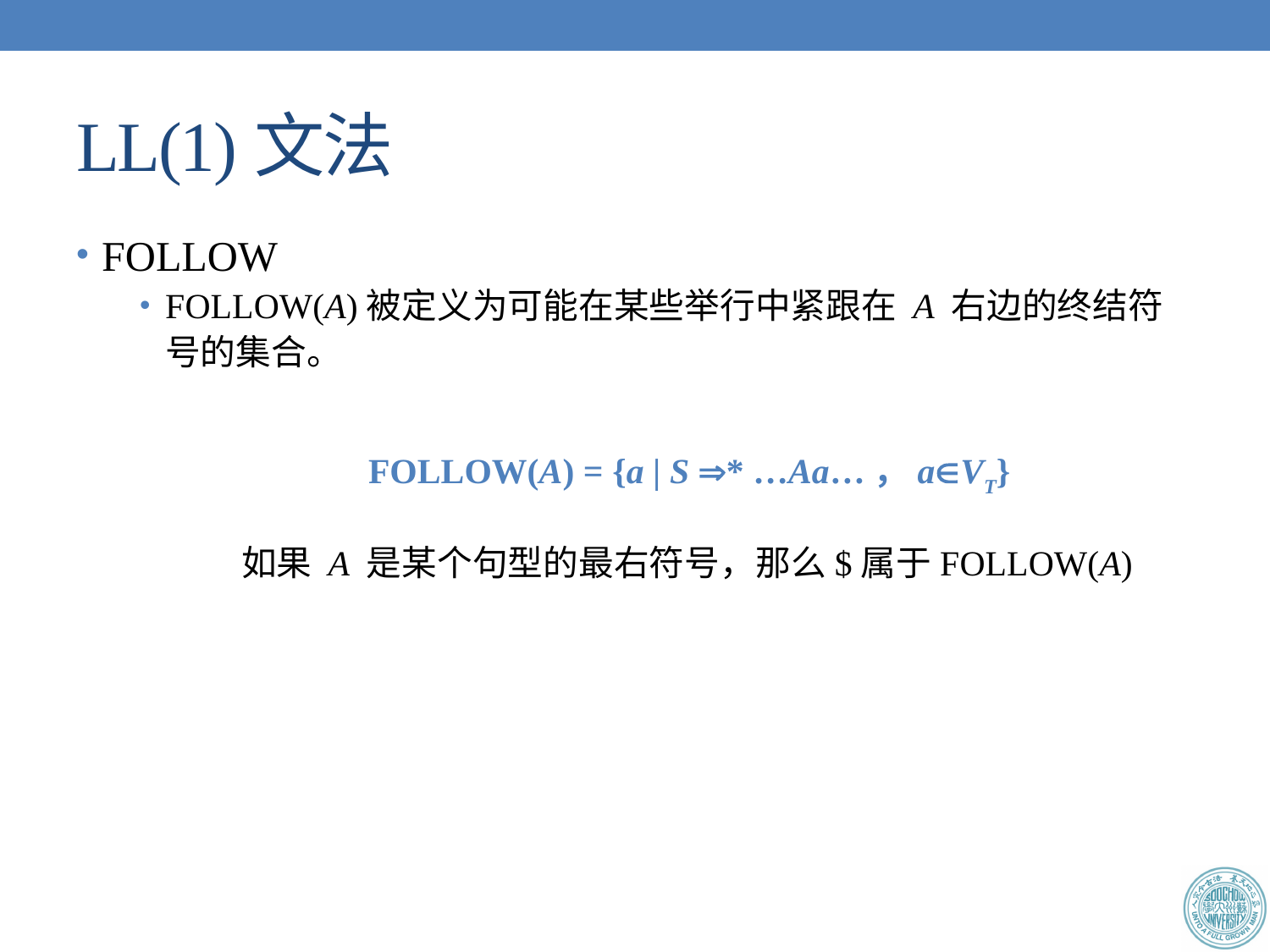

# LL(1)文法
FOLLOW
FOLLOW(A)被定义为可能在某些举行中紧跟在 A 右边的终结符号的集合。

		FOLLOW(A) = {a | S ⇒* …Aa…，a∈VT}

	如果 A 是某个句型的最右符号，那么$属于FOLLOW(A)